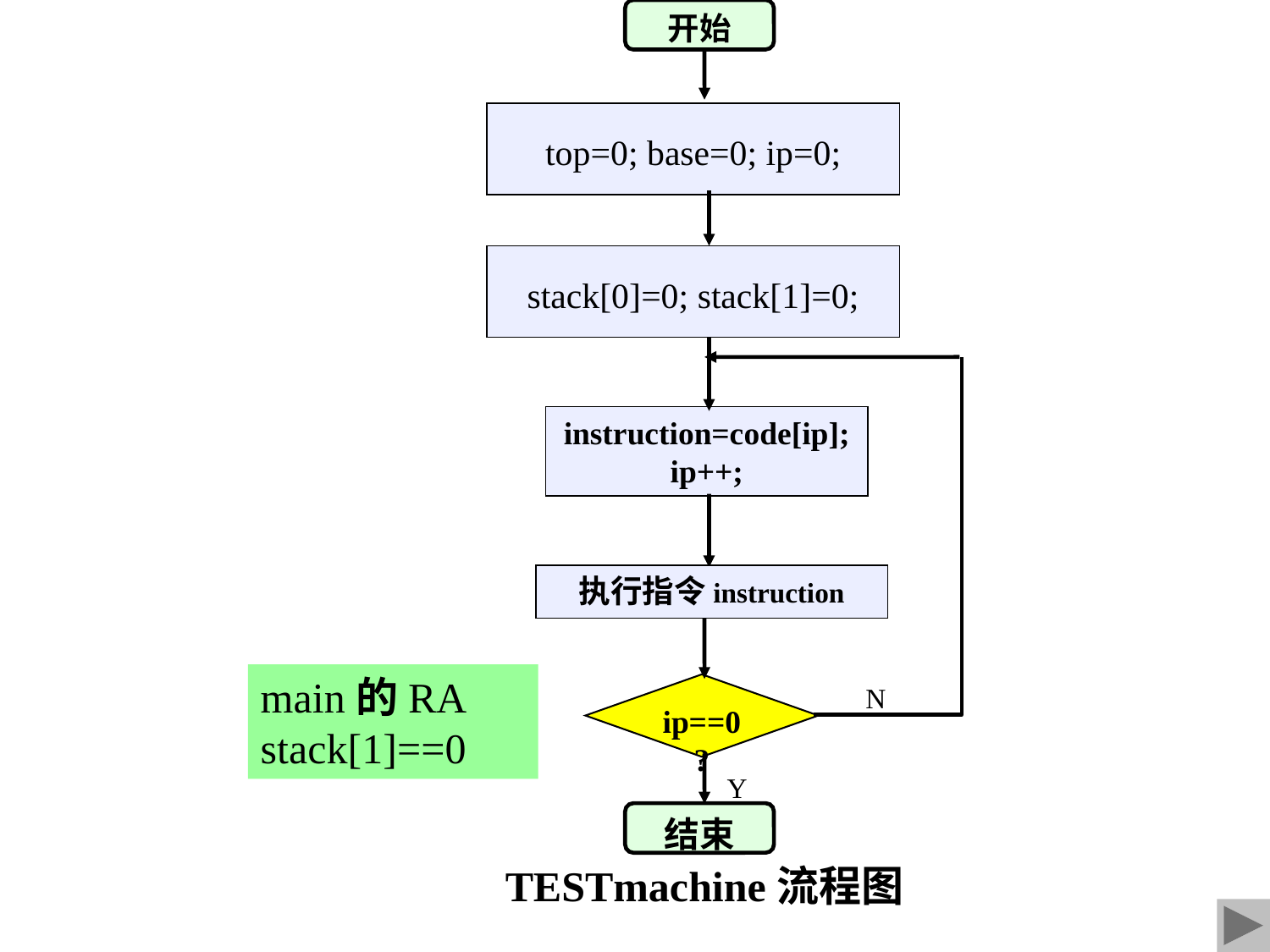

开始

top=0; base=0; ip=0;

stack[0]=0; stack[1]=0;

instruction=code[ip];
ip++;

执行指令instruction

main的RA stack[1]==0
ip==0?
N

Y
结束
TESTmachine流程图